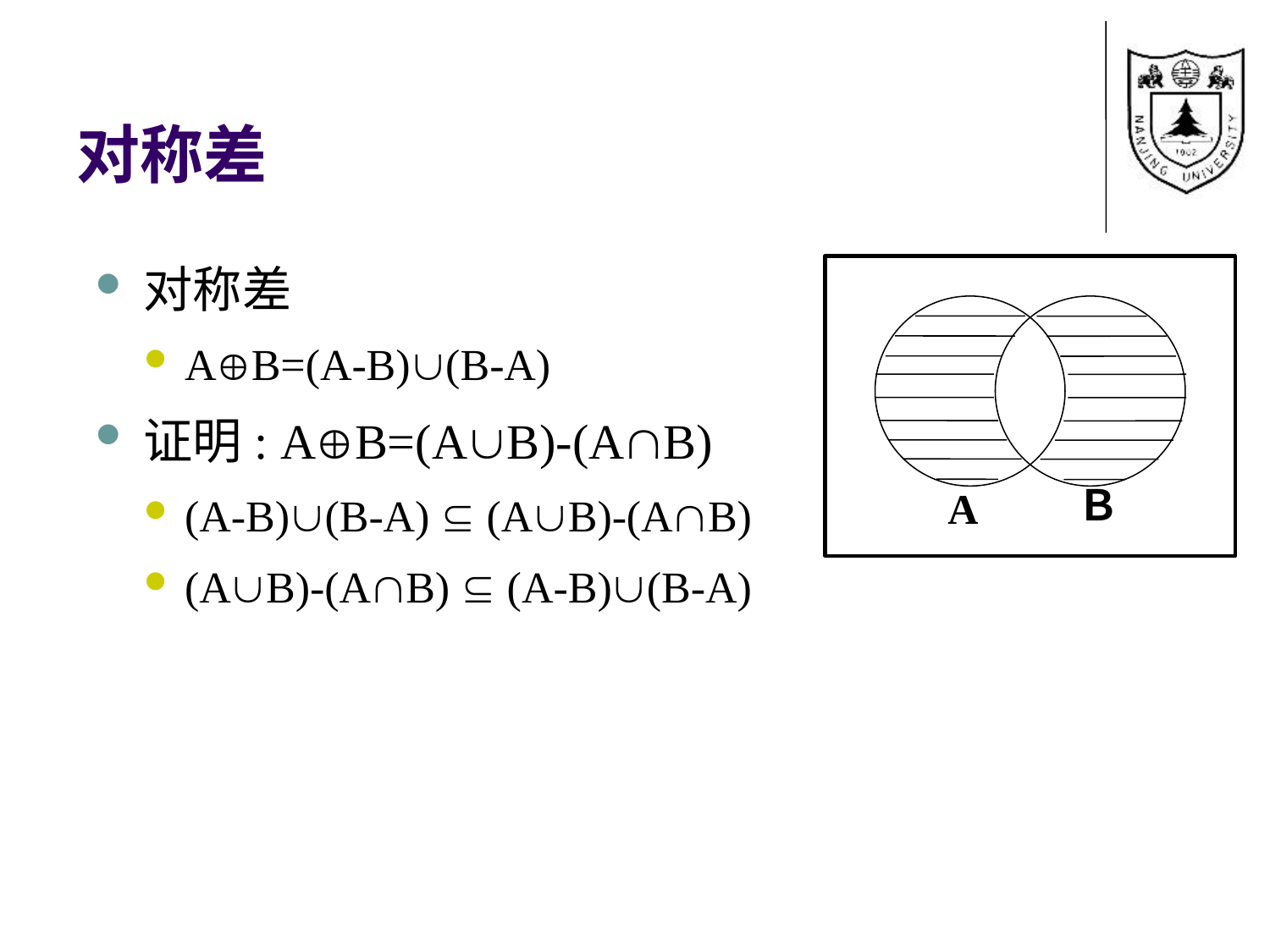

# 对称差
对称差
A⊕B=(A-B)∪(B-A)
证明: A⊕B=(A∪B)-(A∩B)
(A-B)∪(B-A) ⊆ (A∪B)-(A∩B)
(A∪B)-(A∩B) ⊆ (A-B)∪(B-A)

Ｂ
A